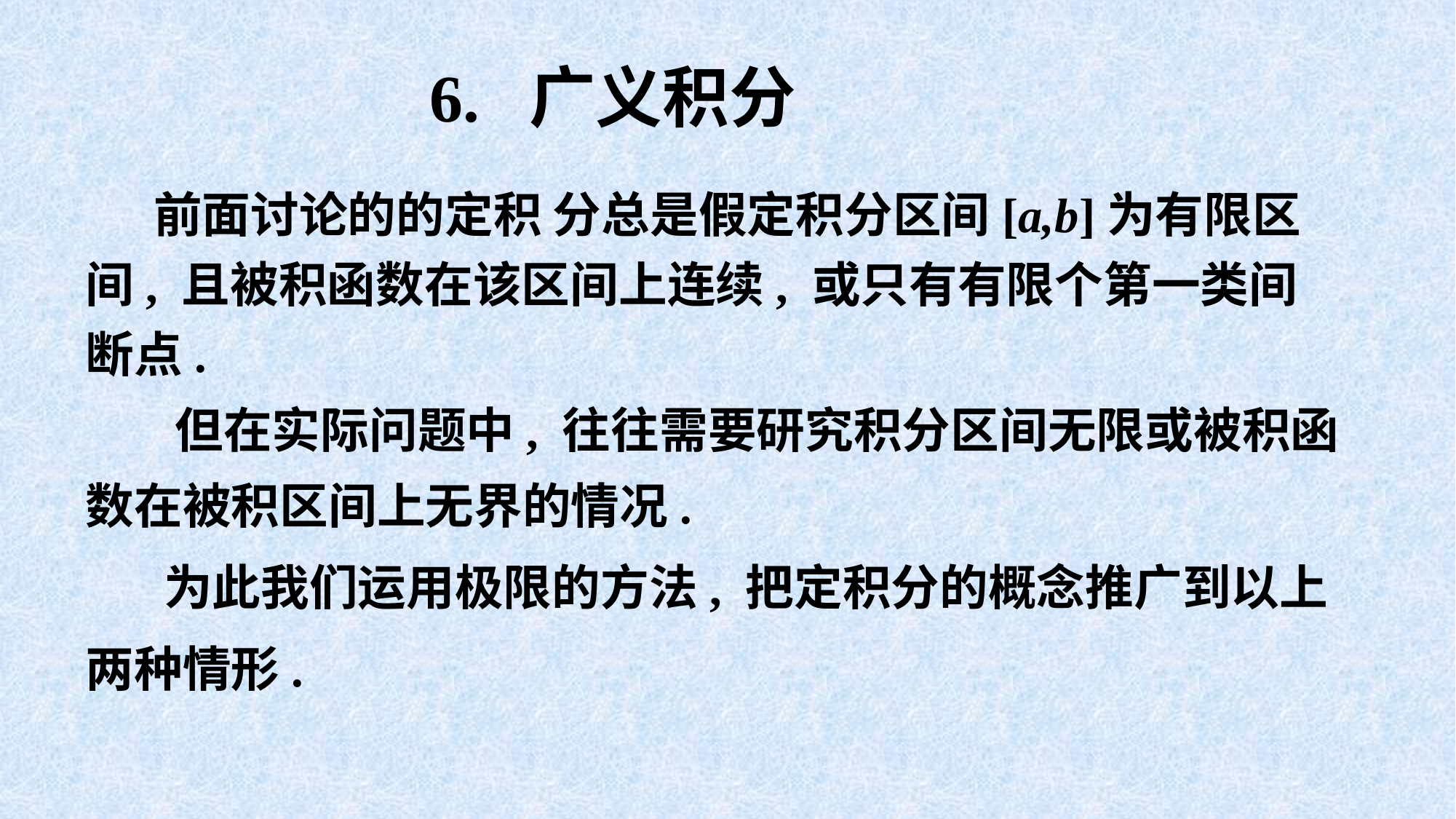

6.  广义积分
      前面讨论的的定积 分总是假定积分区间[a,b]为有限区间, 且被积函数在该区间上连续, 或只有有限个第一类间断点.
       但在实际问题中, 往往需要研究积分区间无限或被积函数在被积区间上无界的情况.
      为此我们运用极限的方法, 把定积分的概念推广到以上两种情形.